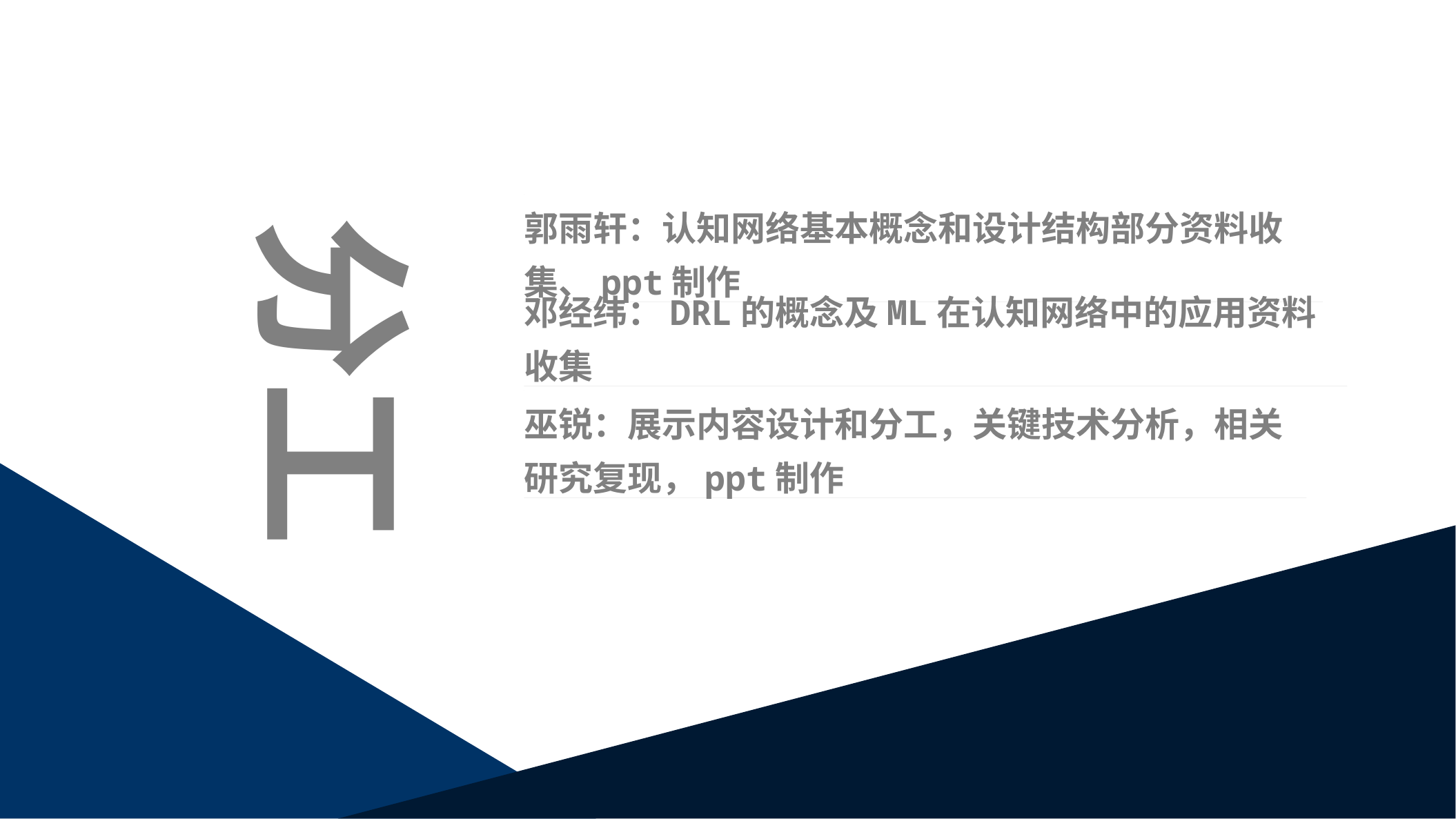

分工
郭雨轩：认知网络基本概念和设计结构部分资料收集、ppt制作
邓经纬：DRL的概念及ML在认知网络中的应用资料收集
巫锐：展示内容设计和分工，关键技术分析，相关研究复现，ppt制作